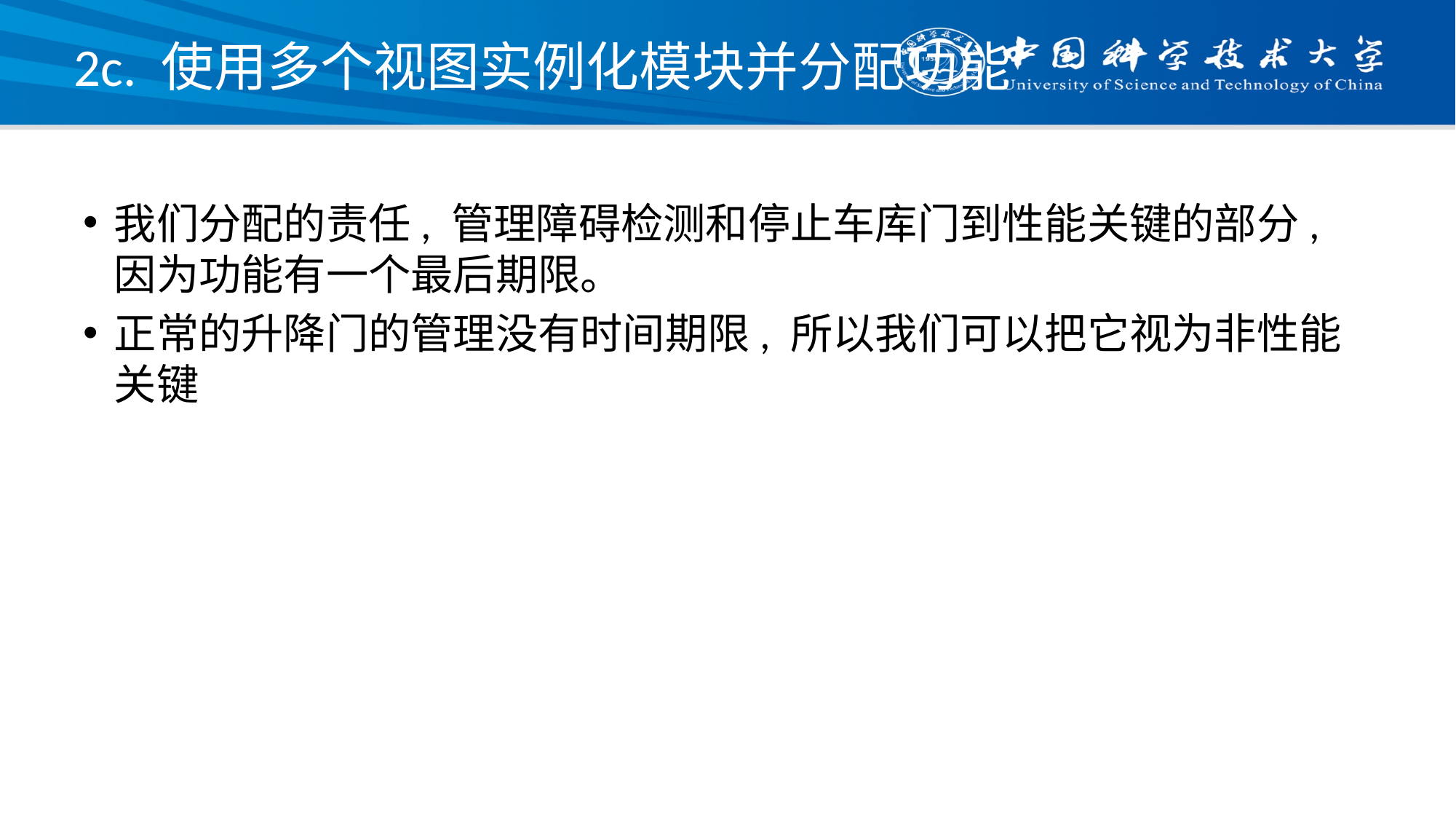

# 2c. 使用多个视图实例化模块并分配功能
我们分配的责任, 管理障碍检测和停止车库门到性能关键的部分, 因为功能有一个最后期限。
正常的升降门的管理没有时间期限, 所以我们可以把它视为非性能关键